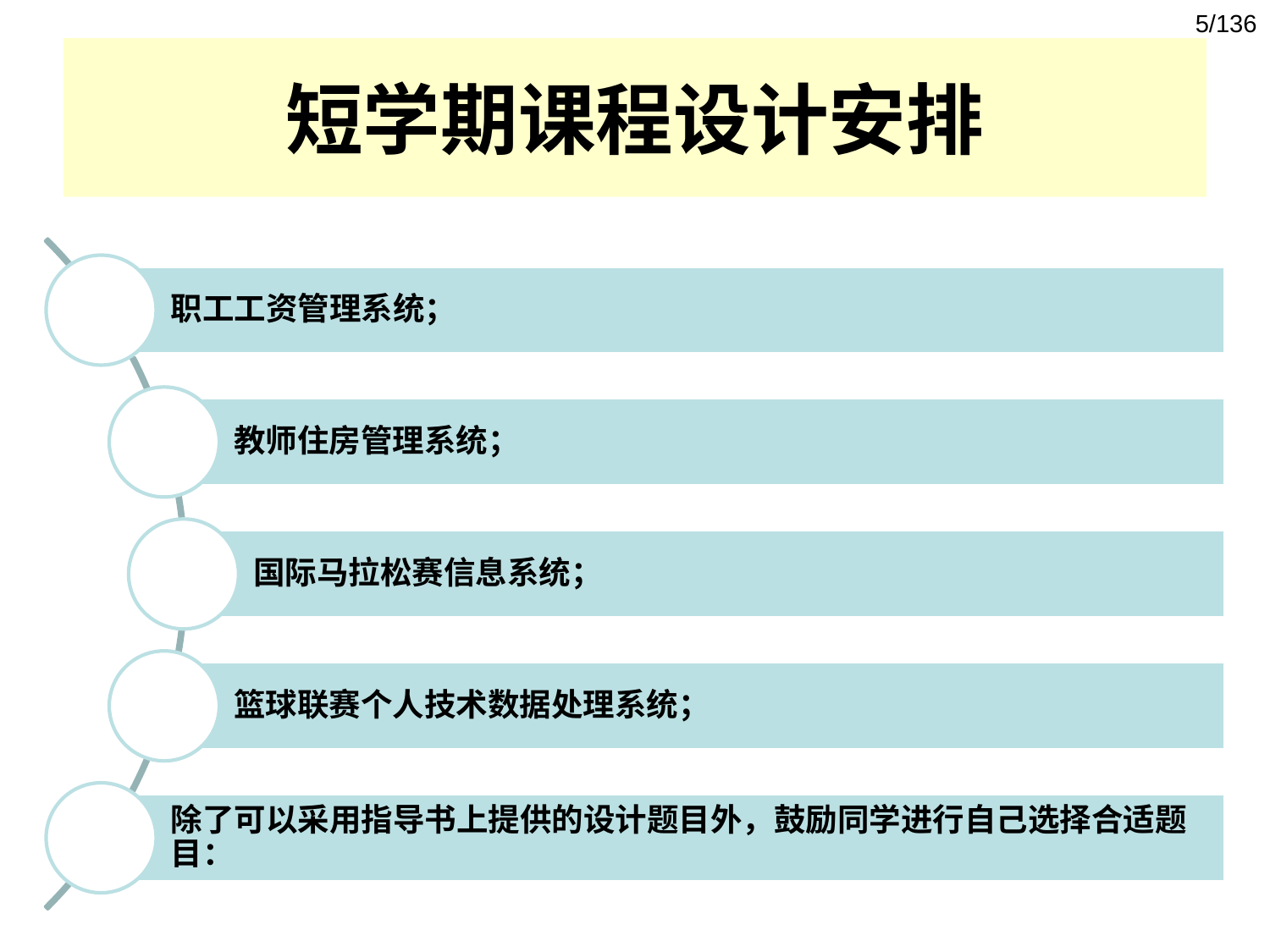

5/136
# 短学期课程设计安排
职工工资管理系统；
教师住房管理系统；
国际马拉松赛信息系统；
篮球联赛个人技术数据处理系统；
除了可以采用指导书上提供的设计题目外，鼓励同学进行自己选择合适题目：